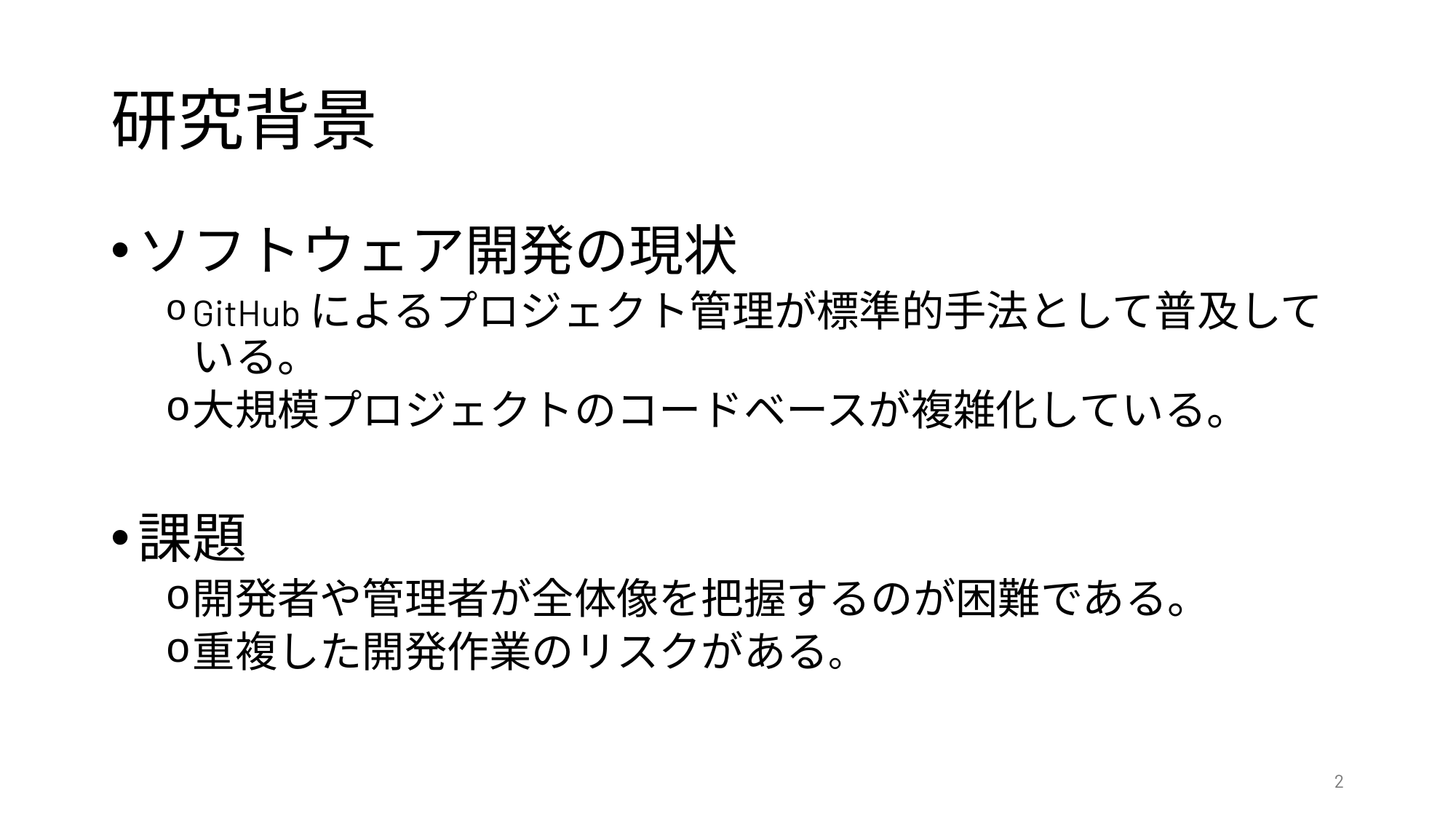

# 研究背景
ソフトウェア開発の現状
GitHubによるプロジェクト管理が標準的手法として普及している。
大規模プロジェクトのコードベースが複雑化している。

課題
開発者や管理者が全体像を把握するのが困難である。
重複した開発作業のリスクがある。
2